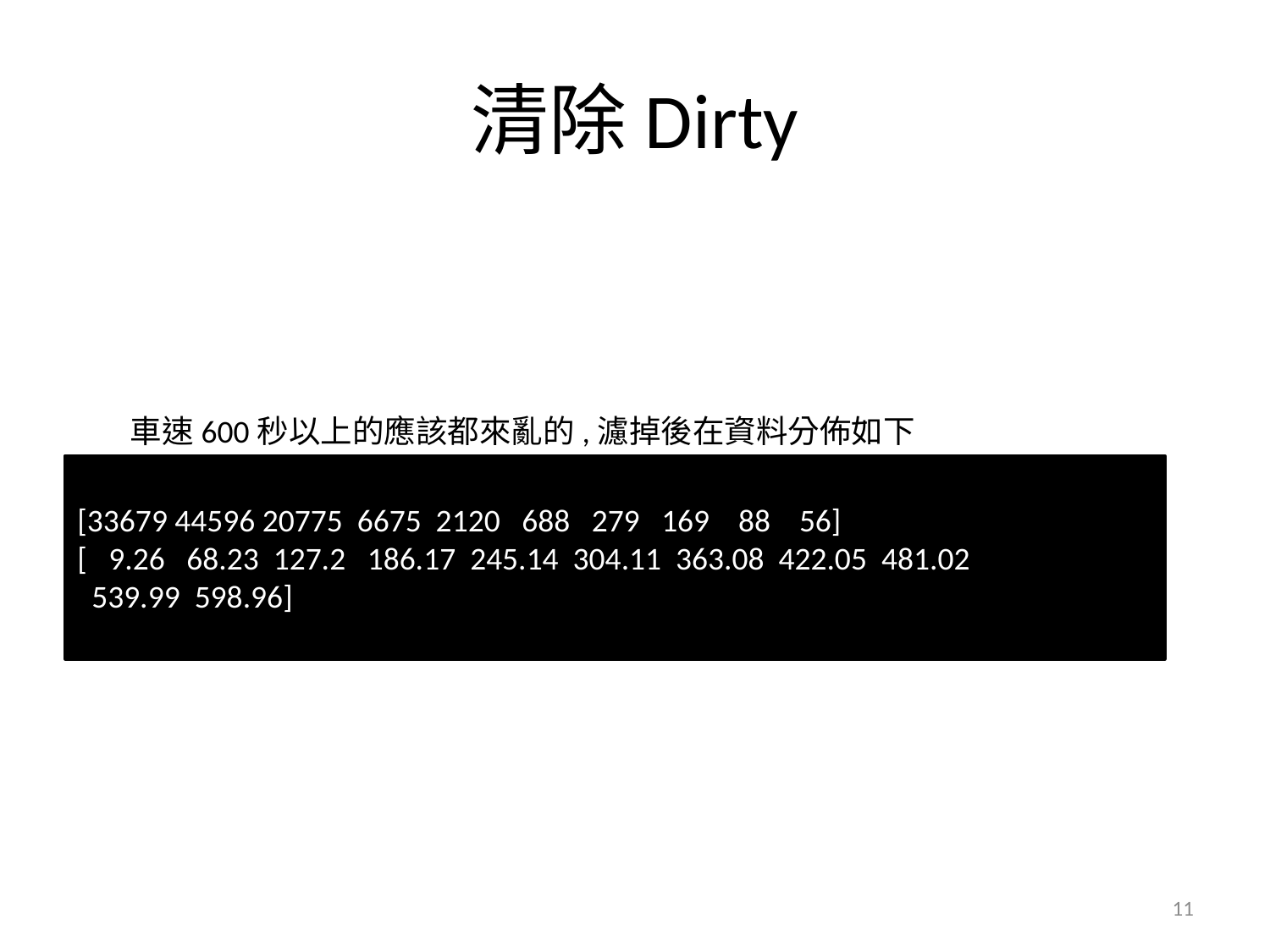

# 清除Dirty
車速600秒以上的應該都來亂的,濾掉後在資料分佈如下

[33679 44596 20775  6675  2120   688   279   169    88    56]
[   9.26   68.23  127.2   186.17  245.14  304.11  363.08  422.05  481.02
  539.99  598.96]

11